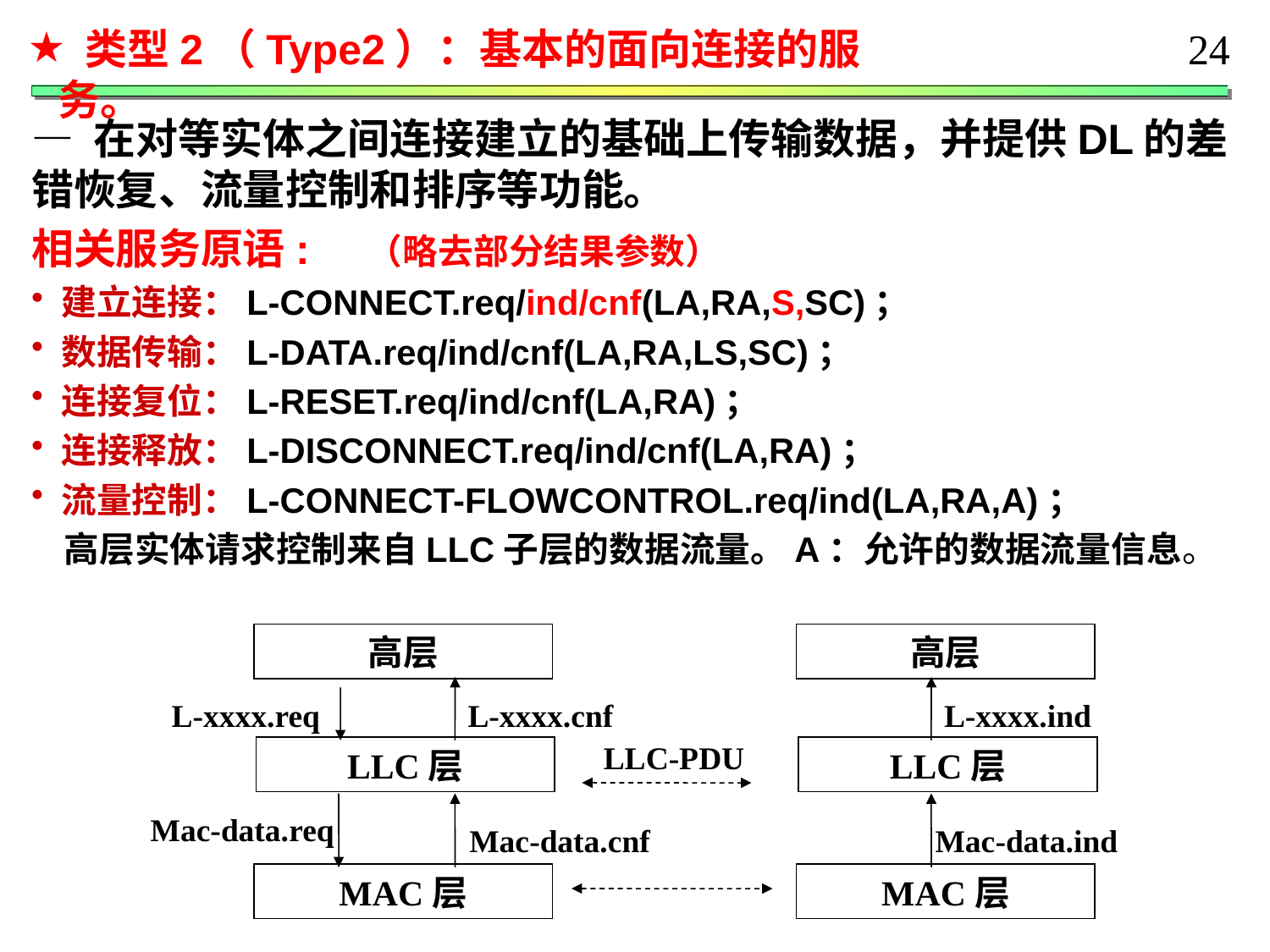

类型2（Type2）：基本的面向连接的服务。
24

— 在对等实体之间连接建立的基础上传输数据，并提供DL的差错恢复、流量控制和排序等功能。
相关服务原语:    （略去部分结果参数）
建立连接：L-CONNECT.req/ind/cnf(LA,RA,S,SC)；
数据传输：L-DATA.req/ind/cnf(LA,RA,LS,SC)；
连接复位：L-RESET.req/ind/cnf(LA,RA)；
连接释放：L-DISCONNECT.req/ind/cnf(LA,RA)；
流量控制：L-CONNECT-FLOWCONTROL.req/ind(LA,RA,A)；
   高层实体请求控制来自LLC子层的数据流量。A：允许的数据流量信息。
高层
高层

L-xxxx.req
L-xxxx.cnf
L-xxxx.ind
LLC-PDU
LLC层
LLC层

Mac-data.req
Mac-data.cnf
Mac-data.ind
MAC层
MAC层